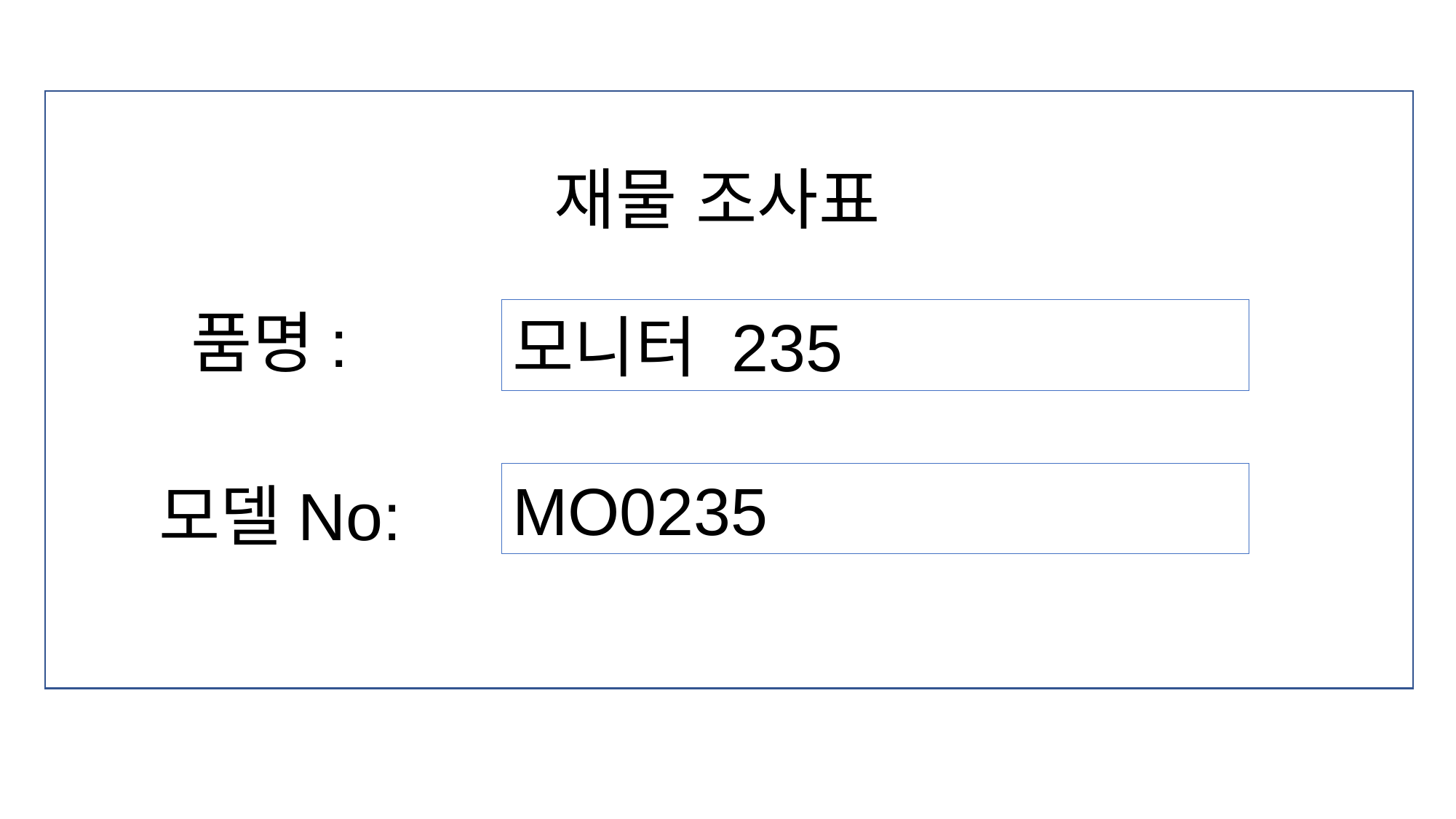

재물 조사표
품명:
모니터 235
MO0235
모델No: